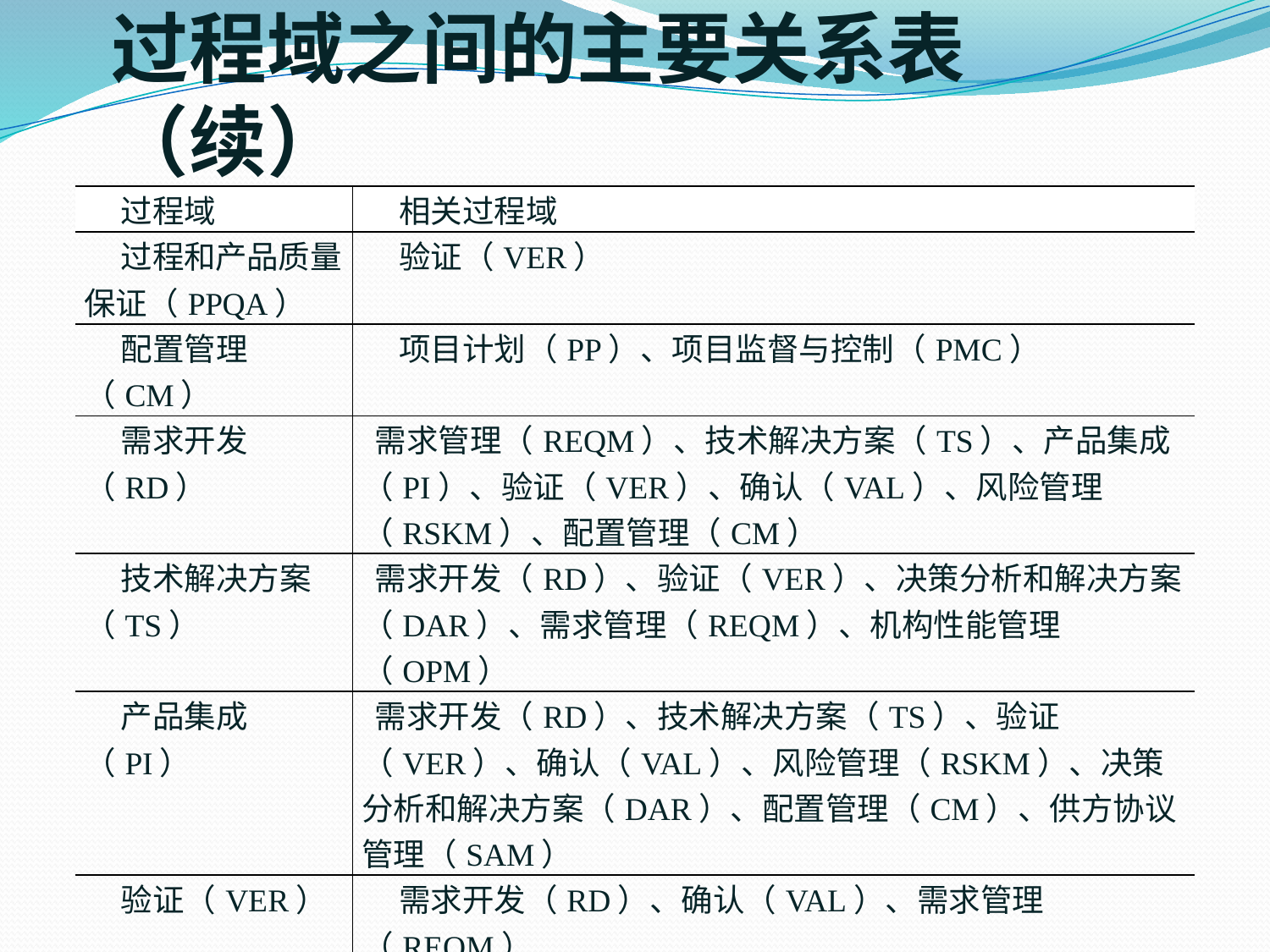

过程域之间的主要关系表（续）
| 过程域 | 相关过程域 |
| --- | --- |
| 过程和产品质量保证（PPQA） | 验证（VER） |
| 配置管理（CM） | 项目计划（PP）、项目监督与控制（PMC） |
| 需求开发（RD） | 需求管理（REQM）、技术解决方案（TS）、产品集成（PI）、验证（VER）、确认（VAL）、风险管理（RSKM）、配置管理（CM） |
| 技术解决方案（TS） | 需求开发（RD）、验证（VER）、决策分析和解决方案（DAR）、需求管理（REQM）、机构性能管理（OPM） |
| 产品集成（PI） | 需求开发（RD）、技术解决方案（TS）、验证（VER）、确认（VAL）、风险管理（RSKM）、决策分析和解决方案（DAR）、配置管理（CM）、供方协议管理（SAM） |
| 验证（VER） | 需求开发（RD）、确认（VAL）、需求管理（REQM） |
| 确认（VAL） | 需求开发（RD）、技术解决方案（TS）、验证（VER） |
| 机构过程聚焦（OPF） | 机构过程定义（OPD） |
| 机构过程定义（OPD） | 机构过程聚焦（OPF） |